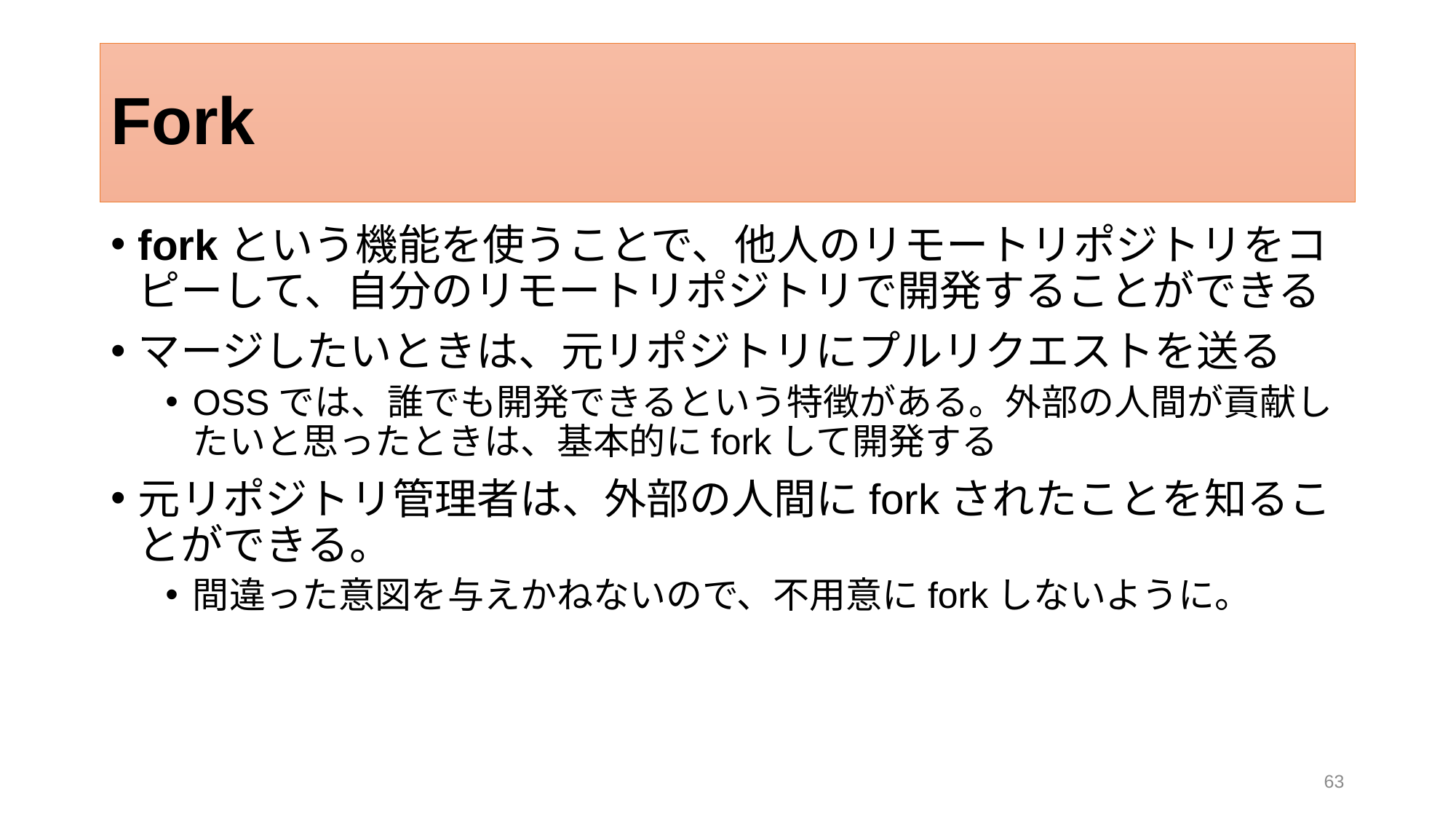

# Fork
forkという機能を使うことで、他人のリモートリポジトリをコピーして、自分のリモートリポジトリで開発することができる
マージしたいときは、元リポジトリにプルリクエストを送る
OSSでは、誰でも開発できるという特徴がある。外部の人間が貢献したいと思ったときは、基本的にforkして開発する
元リポジトリ管理者は、外部の人間にforkされたことを知ることができる。
間違った意図を与えかねないので、不用意にforkしないように。
63